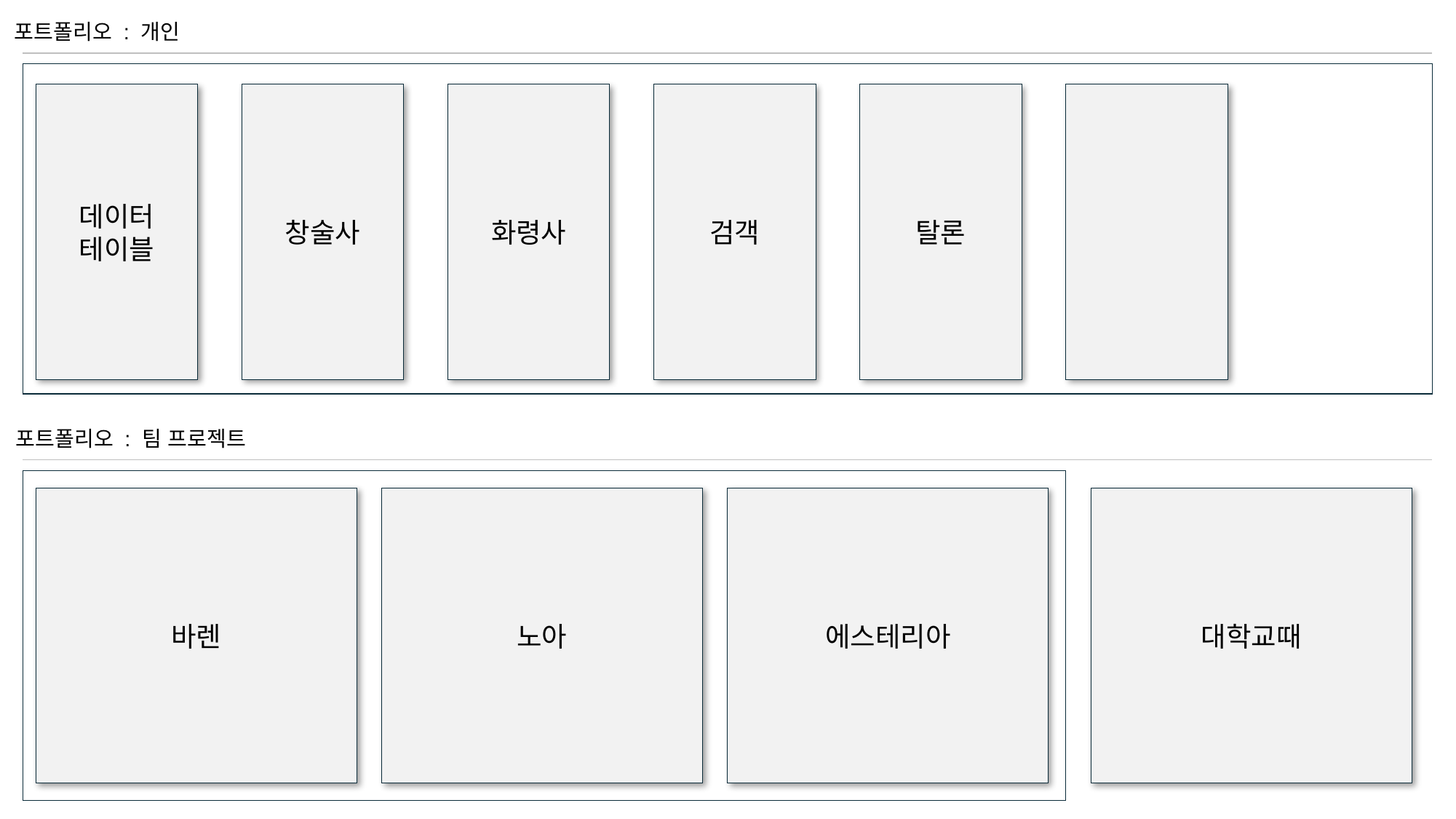

포트폴리오 : 개인

데이터 테이블
창술사
화령사
검객
탈론

포트폴리오 : 팀 프로젝트

바렌
노아
에스테리아
대학교때